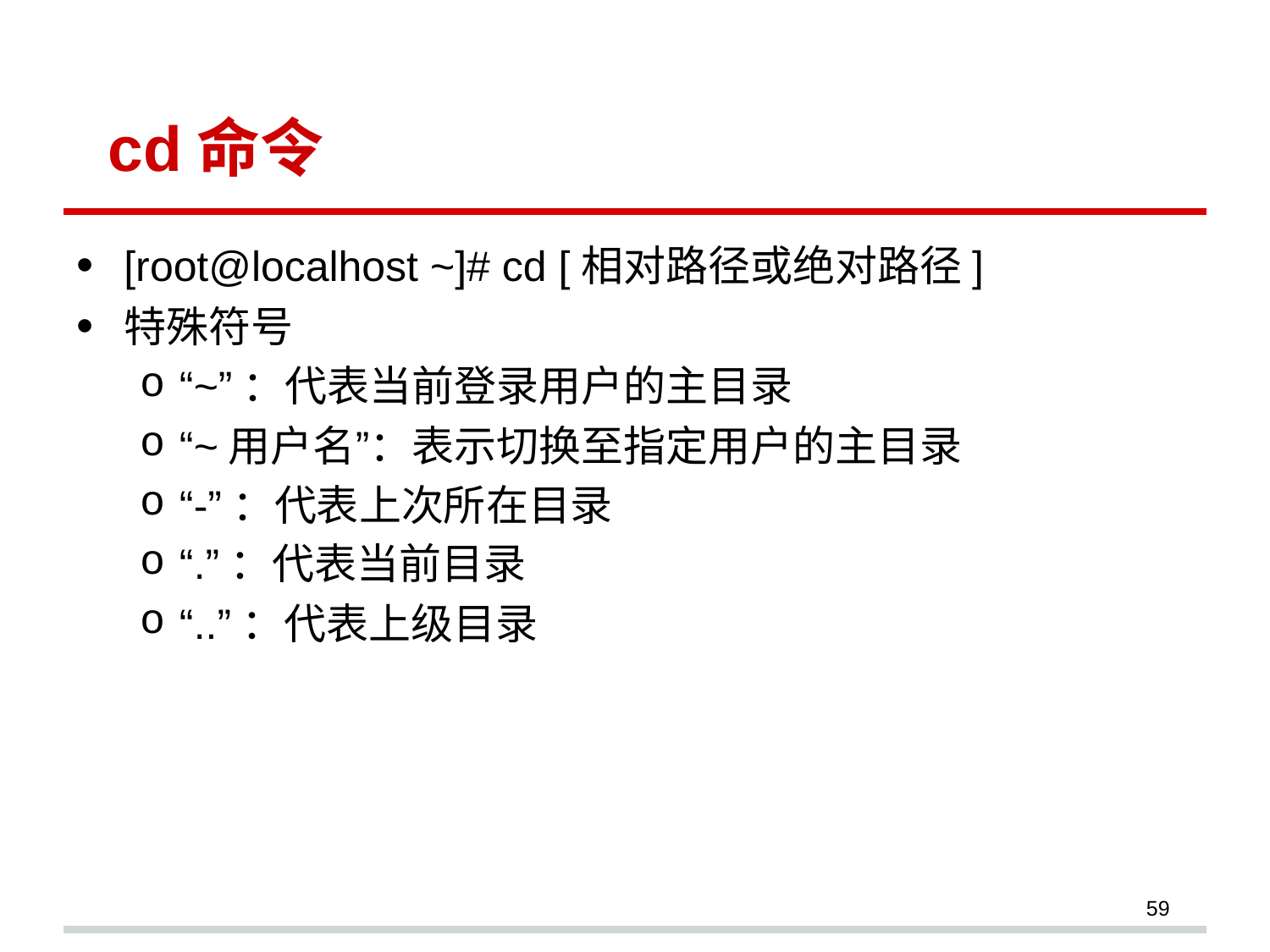

# cd命令
[root@localhost ~]# cd [相对路径或绝对路径]
特殊符号
“~”：代表当前登录用户的主目录
“~用户名”：表示切换至指定用户的主目录
“-”：代表上次所在目录
“.”：代表当前目录
“..”：代表上级目录
59